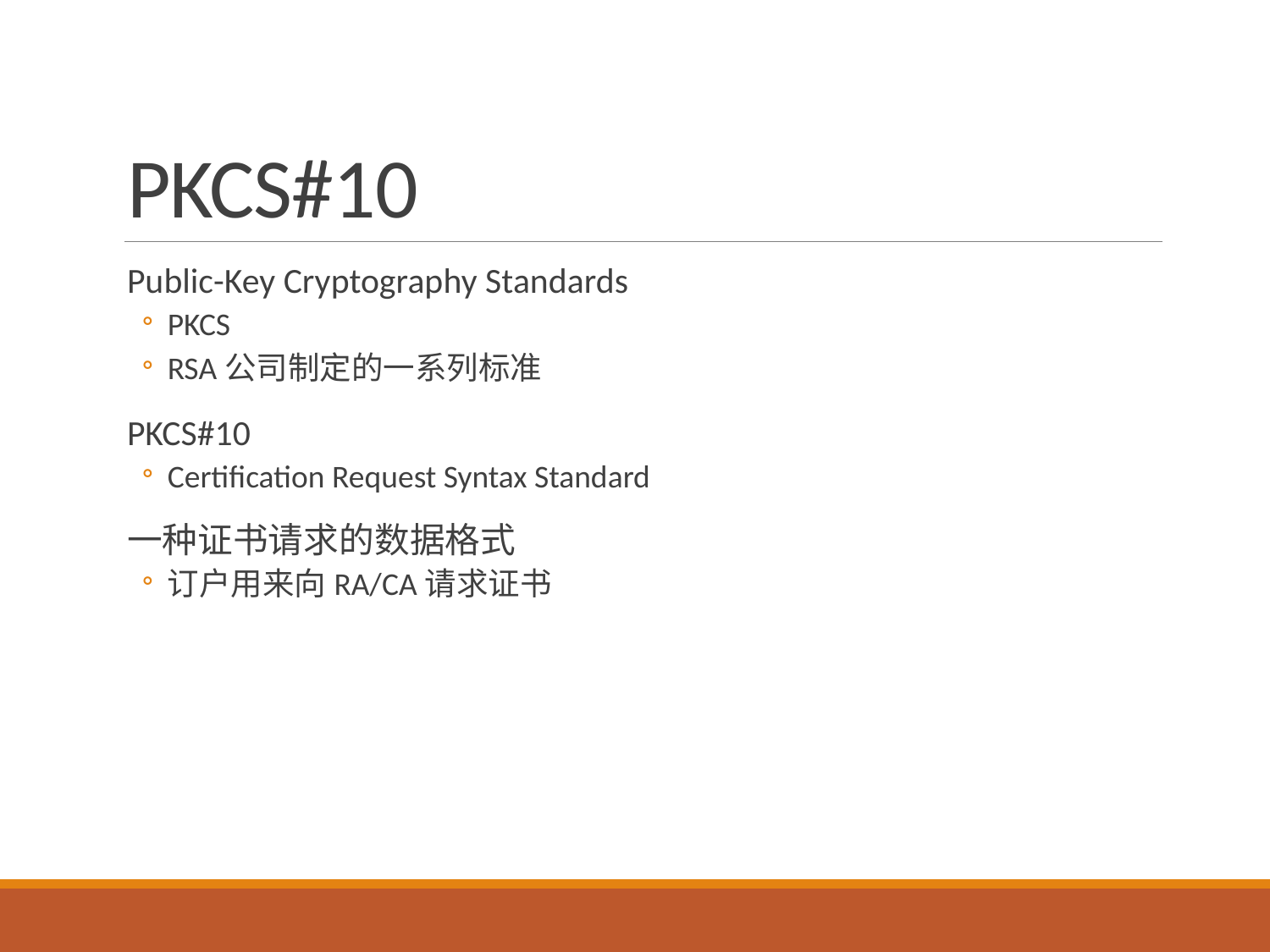

# PKCS#10
Public-Key Cryptography Standards
PKCS
RSA公司制定的一系列标准
PKCS#10
Certification Request Syntax Standard
一种证书请求的数据格式
订户用来向RA/CA请求证书
12